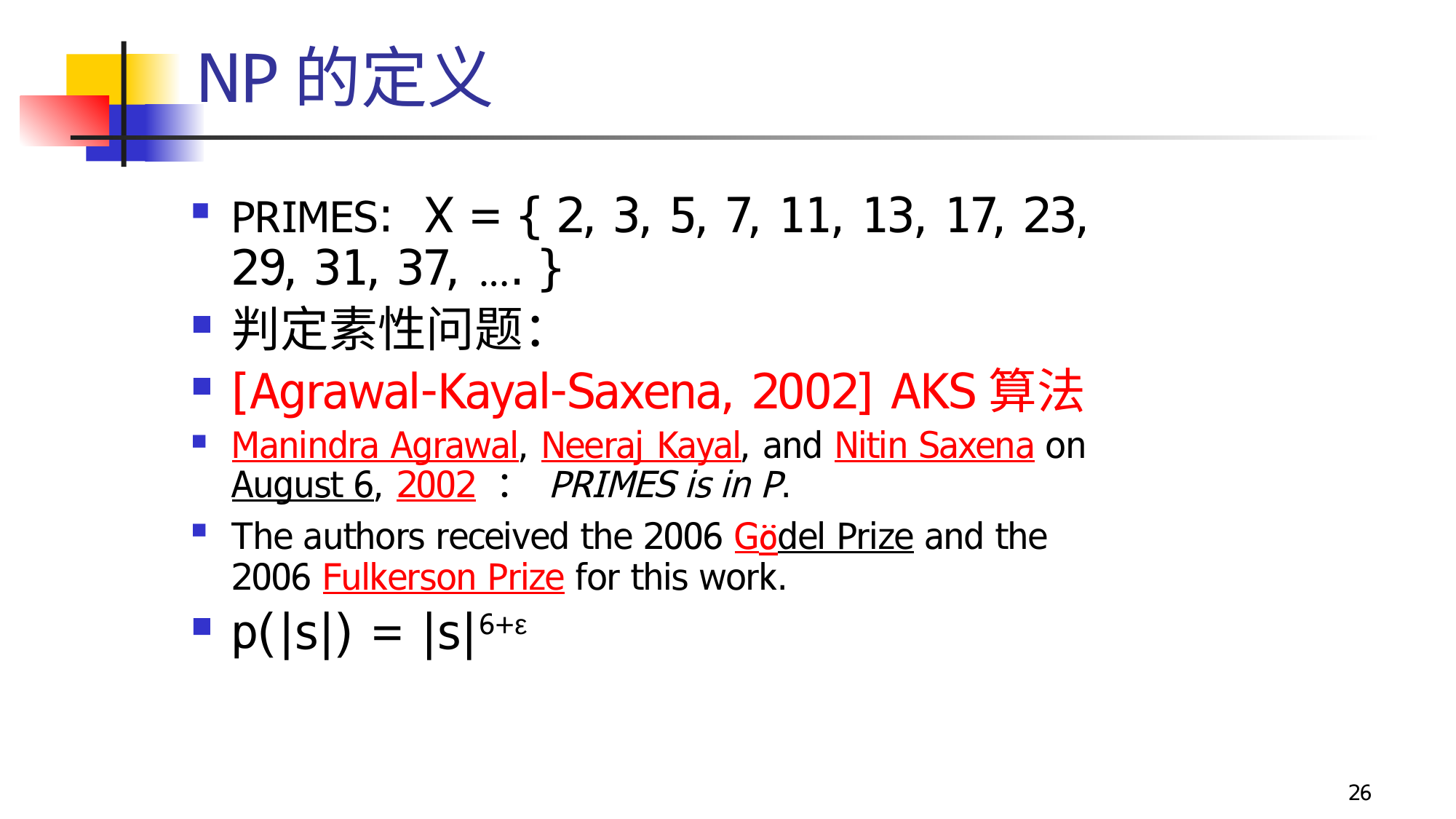

# NP的定义
PRIMES:  X = { 2, 3, 5, 7, 11, 13, 17, 23, 29, 31, 37, …. }
判定素性问题：
[Agrawal-Kayal-Saxena, 2002] AKS算法
Manindra Agrawal, Neeraj Kayal, and Nitin Saxena on August 6, 2002 ： PRIMES is in P.
The authors received the 2006 Gödel Prize and the 2006 Fulkerson Prize for this work.
p(|s|) = |s|6+ε
26